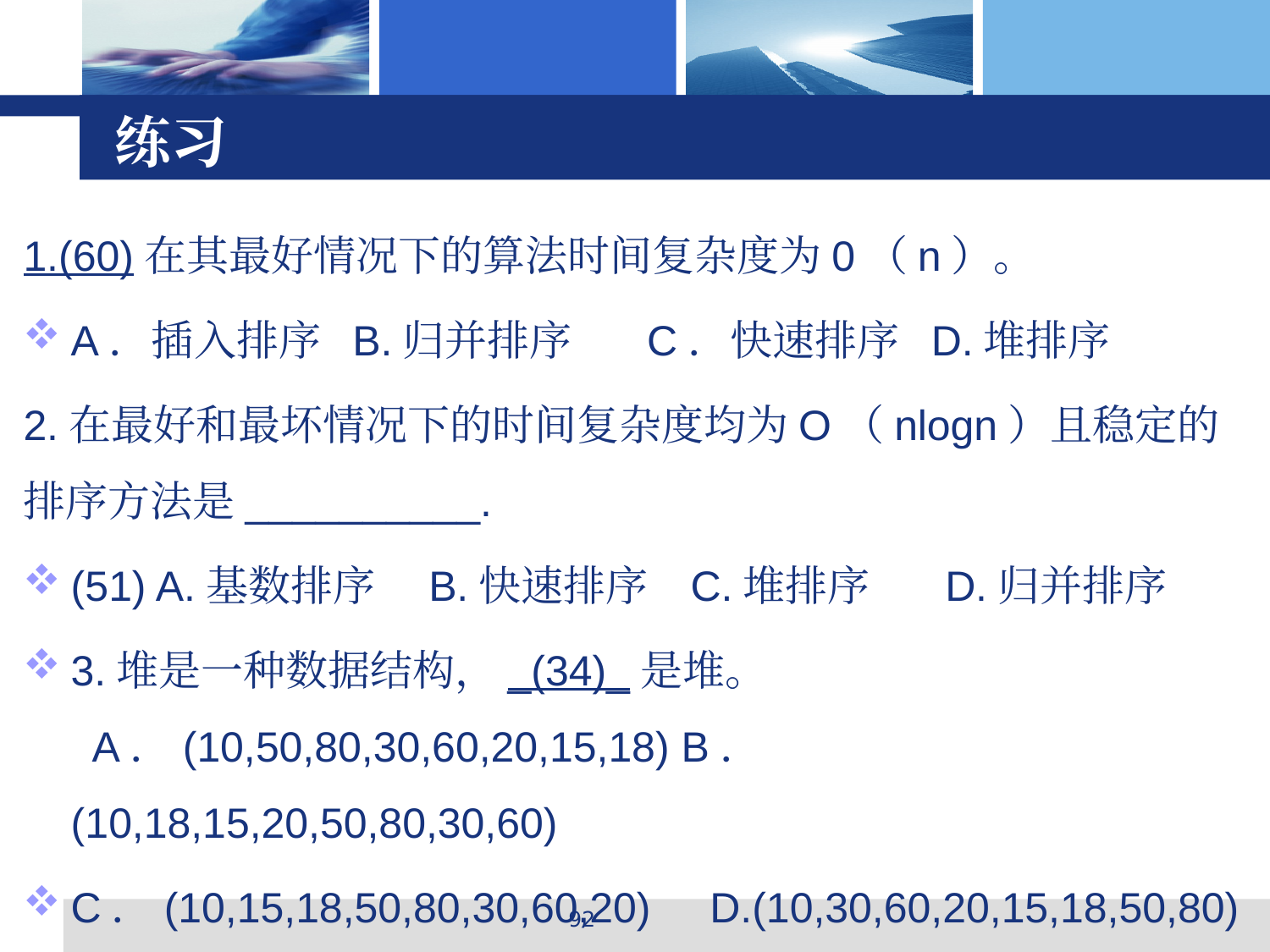

# 练习
1.(60)在其最好情况下的算法时间复杂度为0（n）。
A．插入排序  B.归并排序      C．快速排序  D.堆排序
2.在最好和最坏情况下的时间复杂度均为O（nlogn）且稳定的排序方法是__________.
(51) A.基数排序    B.快速排序   C.堆排序      D.归并排序
3.堆是一种数据结构，_(34)_是堆。
 A．(10,50,80,30,60,20,15,18) B．(10,18,15,20,50,80,30,60)
C．(10,15,18,50,80,30,60,20)     D.(10,30,60,20,15,18,50,80)

92